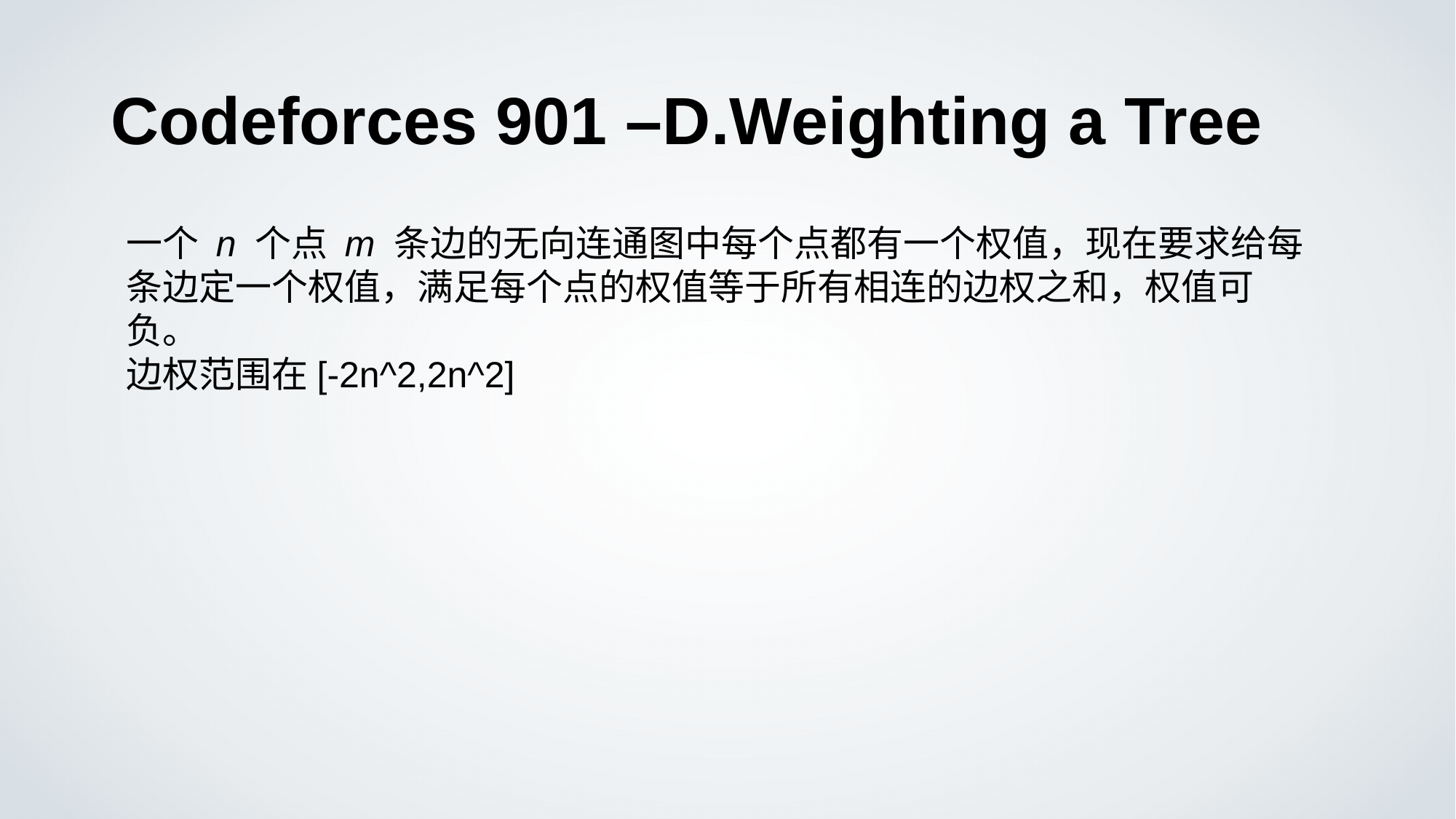

# Codeforces 901 –D.Weighting a Tree
一个 n 个点 m 条边的无向连通图中每个点都有一个权值，现在要求给每条边定一个权值，满足每个点的权值等于所有相连的边权之和，权值可负。
边权范围在[-2n^2,2n^2]